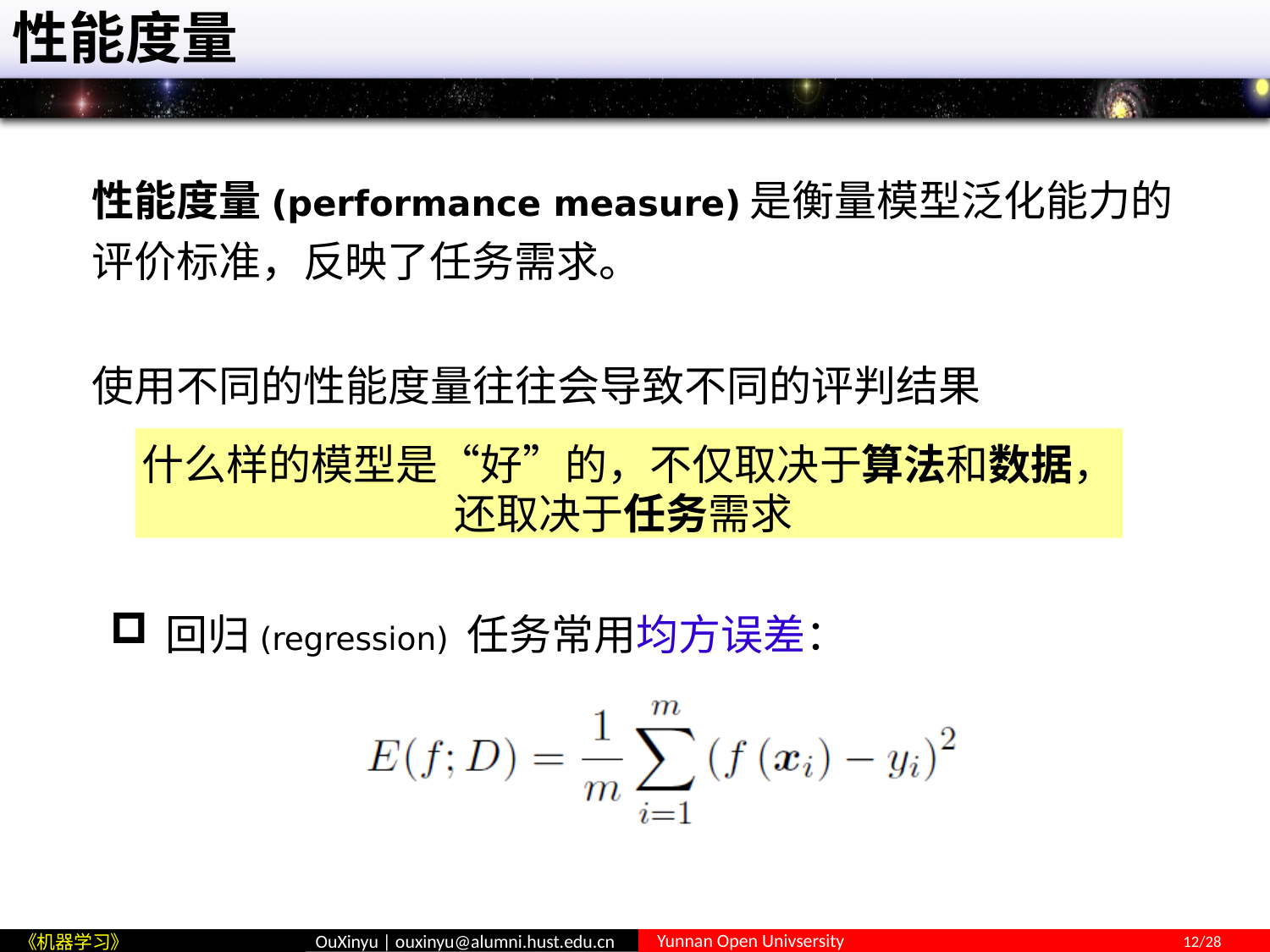

# 性能度量
性能度量(performance measure)是衡量模型泛化能力的评价标准，反映了任务需求。

使用不同的性能度量往往会导致不同的评判结果
什么样的模型是“好”的，不仅取决于算法和数据， 还取决于任务需求
回归(regression) 任务常用均方误差：